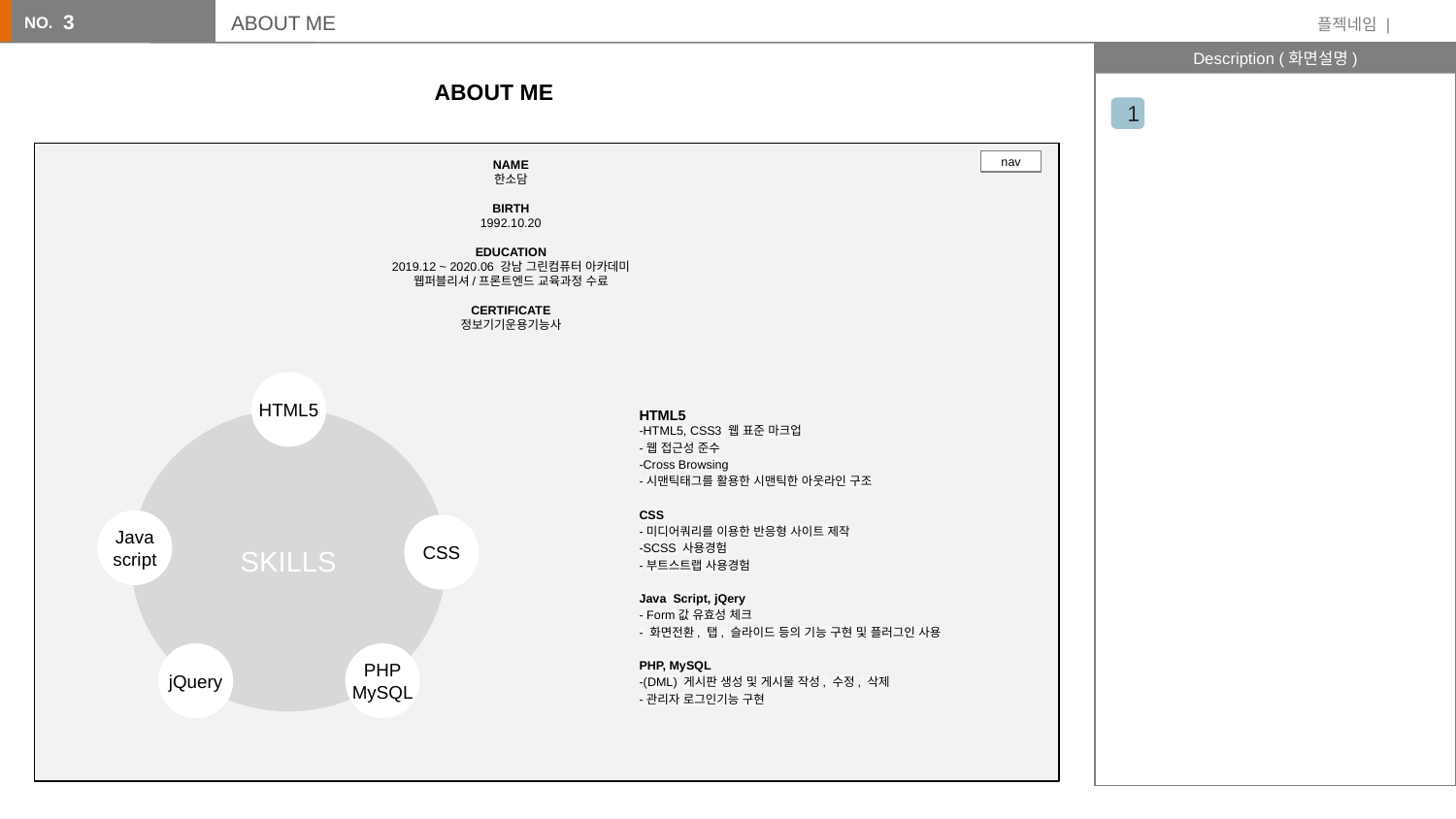

# ABOUT ME
3
ABOUT ME
1

NAME
한소담

BIRTH
1992.10.20

EDUCATION
2019.12 ~ 2020.06 강남 그린컴퓨터 아카데미
웹퍼블리셔/프론트엔드 교육과정 수료

CERTIFICATE
정보기기운용기능사
nav
HTML5

HTML5
-HTML5, CSS3 웹 표준 마크업
-웹 접근성 준수
-Cross Browsing
-시맨틱태그를 활용한 시맨틱한 아웃라인 구조

CSS
-미디어쿼리를 이용한 반응형 사이트 제작
-SCSS 사용경험
-부트스트랩 사용경험

Java  Script, jQery
- Form값 유효성 체크
- 화면전환, 탭, 슬라이드 등의 기능 구현 및 플러그인 사용

PHP, MySQL
-(DML) 게시판 생성 및 게시물 작성, 수정, 삭제
-관리자 로그인기능 구현

SKILLS
Java
script
CSS

jQuery
PHP
MySQL